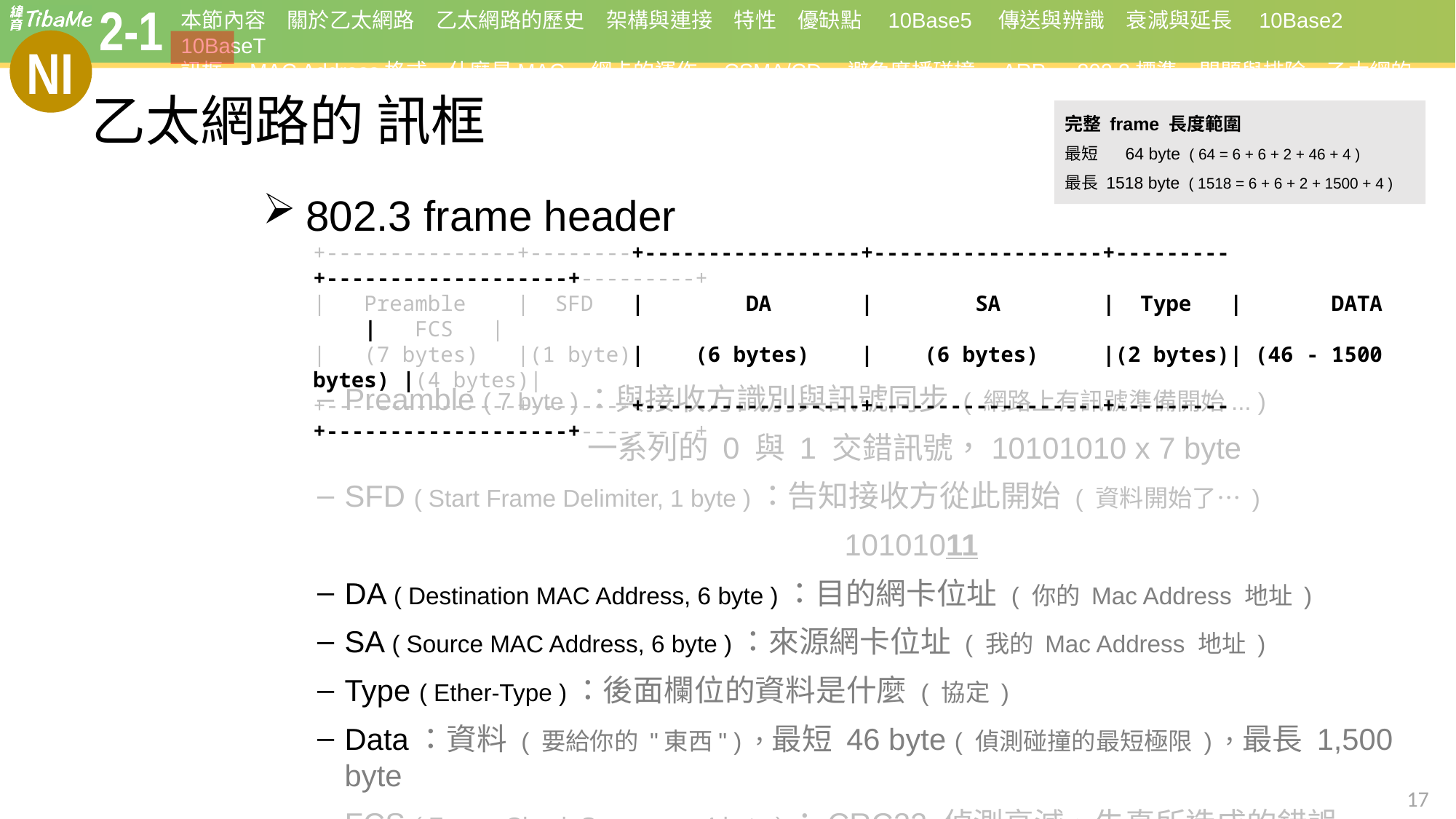

# 乙太網路的 訊框
完整 frame 長度範圍
最短      64 byte  ( 64 = 6 + 6 + 2 + 46 + 4 )
最長 1518 byte  ( 1518 = 6 + 6 + 2 + 1500 + 4 )
802.3 frame header

Preamble ( 7 byte )：與接收方識別與訊號同步 ( 網路上有訊號準備開始... )
                                       一系列的 0 與 1 交錯訊號，10101010 x 7 byte
SFD ( Start Frame Delimiter, 1 byte )：告知接收方從此開始 ( 資料開始了… )
                                                               10101011
DA ( Destination MAC Address, 6 byte )：目的網卡位址 ( 你的 Mac Address 地址 )
SA ( Source MAC Address, 6 byte )：來源網卡位址 ( 我的 Mac Address 地址 )
Type ( Ether-Type )：後面欄位的資料是什麼 ( 協定 )
Data：資料 ( 要給你的 "東西" )，最短 46 byte ( 偵測碰撞的最短極限 )，最長 1,500 byte
FCS ( Frame Check Sequence, 4 byte )：CRC32 偵測衰減、失真所造成的錯誤...
+---------------+--------+-----------------+------------------+---------+-------------------+---------+
|   Preamble    |  SFD   |        DA       |        SA        |  Type   |       DATA        |   FCS   |
|   (7 bytes)   |(1 byte)|    (6 bytes)    |    (6 bytes)     |(2 bytes)| (46 - 1500 bytes) |(4 bytes)|
+---------------+--------+-----------------+------------------+---------+-------------------+---------+